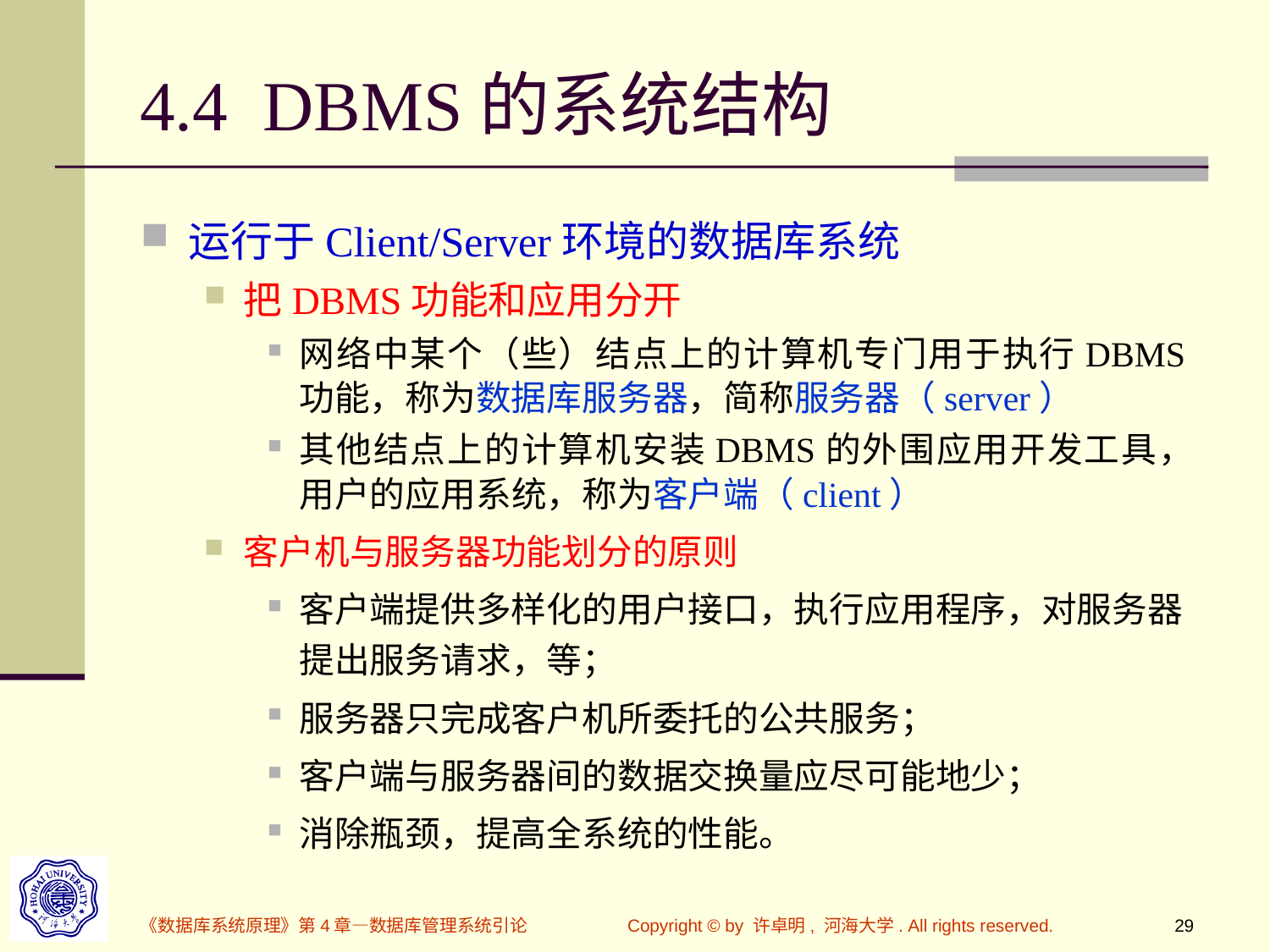

# 4.4  DBMS的系统结构
运行于Client/Server环境的数据库系统
把DBMS功能和应用分开
网络中某个（些）结点上的计算机专门用于执行DBMS功能，称为数据库服务器，简称服务器（server）
其他结点上的计算机安装DBMS的外围应用开发工具，用户的应用系统，称为客户端（client）
客户机与服务器功能划分的原则
客户端提供多样化的用户接口，执行应用程序，对服务器提出服务请求，等；
服务器只完成客户机所委托的公共服务；
客户端与服务器间的数据交换量应尽可能地少；
消除瓶颈，提高全系统的性能。
《数据库系统原理》第4章—数据库管理系统引论
Copyright © by 许卓明, 河海大学. All rights reserved.
29